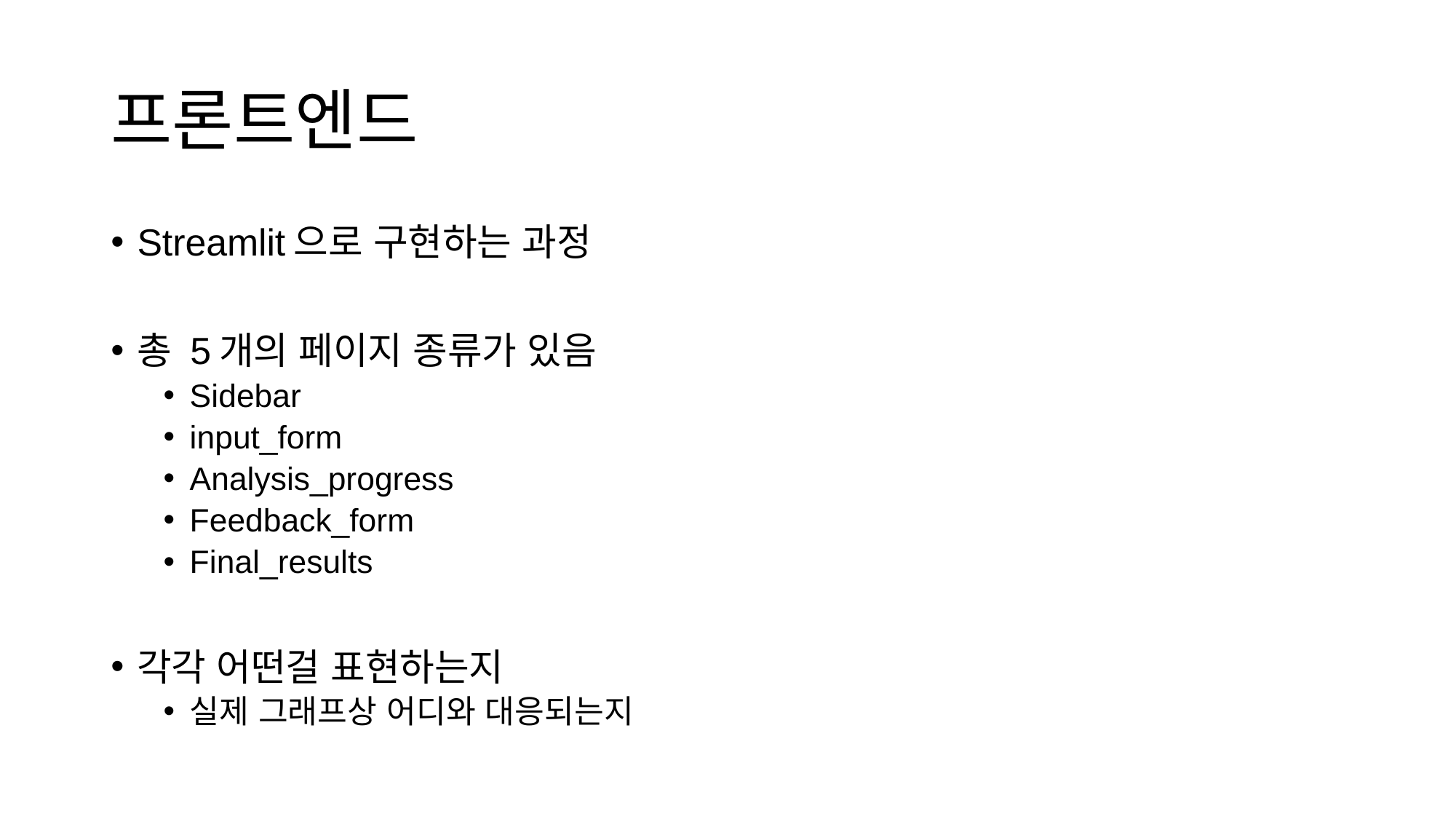

# 프론트엔드
Streamlit으로 구현하는 과정

총 5개의 페이지 종류가 있음
Sidebar
input_form
Analysis_progress
Feedback_form
Final_results

각각 어떤걸 표현하는지
실제 그래프상 어디와 대응되는지